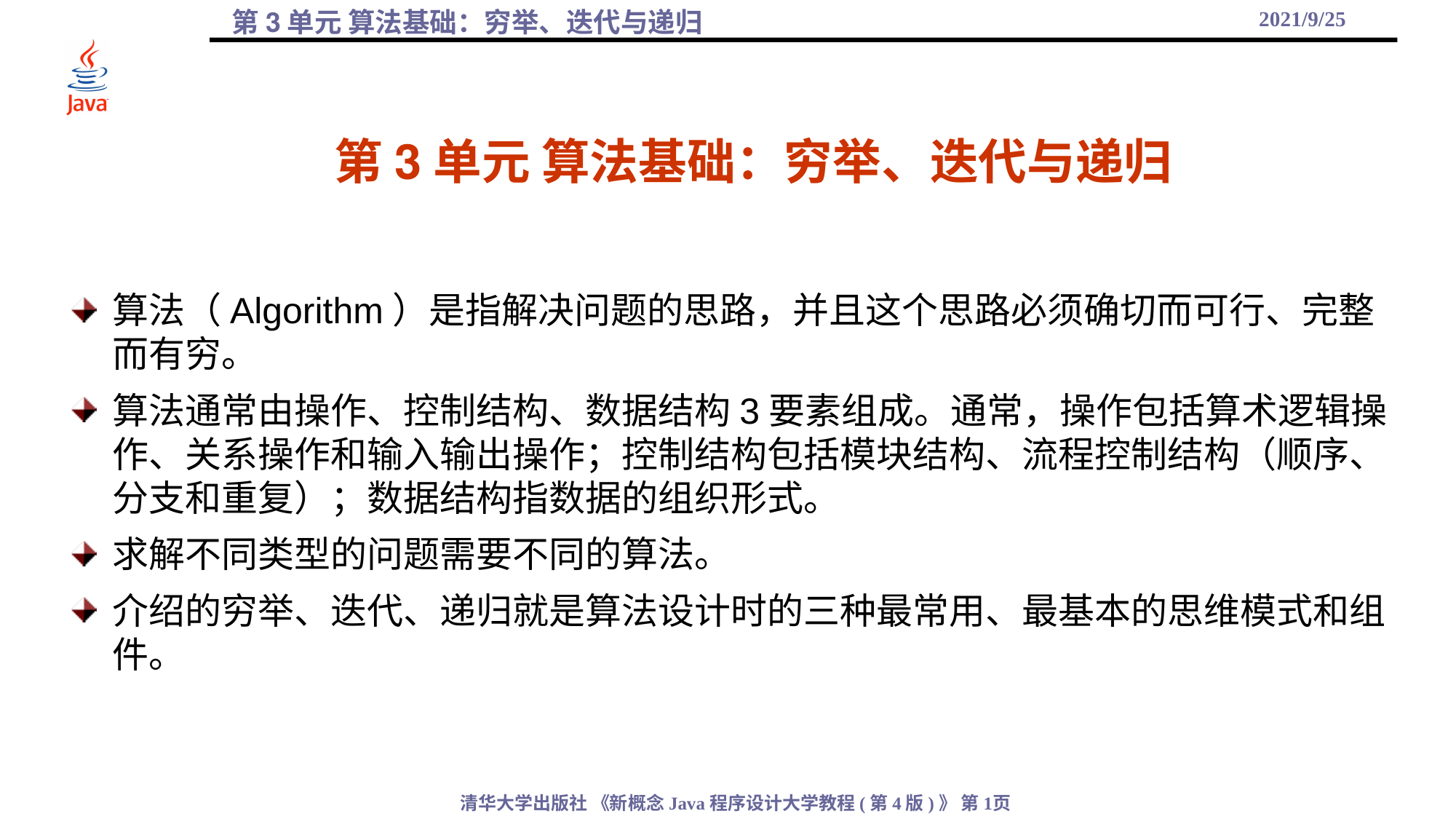

2021/9/25
# 第3单元 算法基础：穷举、迭代与递归
算法（Algorithm）是指解决问题的思路，并且这个思路必须确切而可行、完整而有穷。
算法通常由操作、控制结构、数据结构3要素组成。通常，操作包括算术逻辑操作、关系操作和输入输出操作；控制结构包括模块结构、流程控制结构（顺序、分支和重复）；数据结构指数据的组织形式。
求解不同类型的问题需要不同的算法。
介绍的穷举、迭代、递归就是算法设计时的三种最常用、最基本的思维模式和组件。